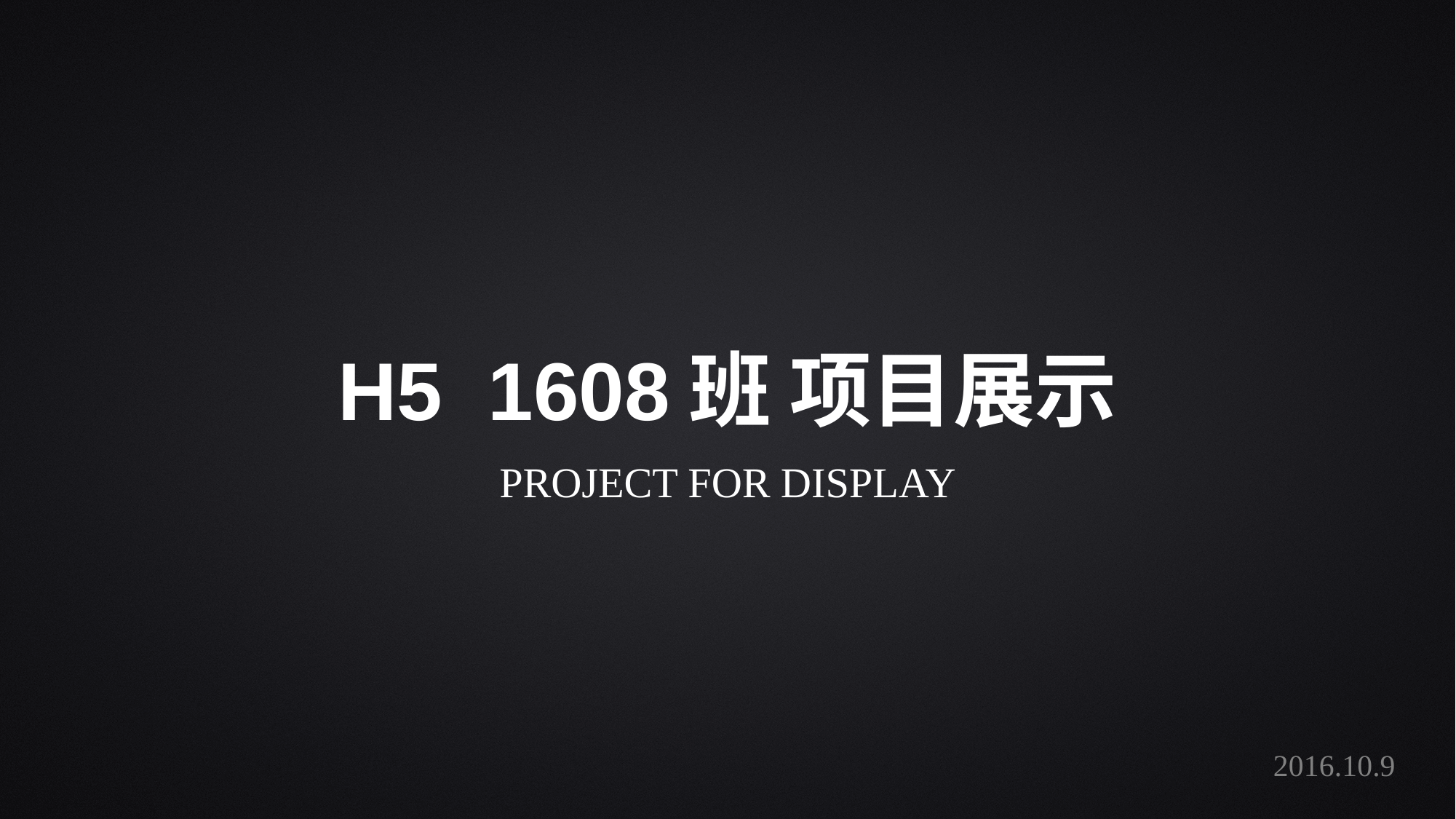

H5  1608班 项目展示
PROJECT FOR DISPLAY
2016.10.9